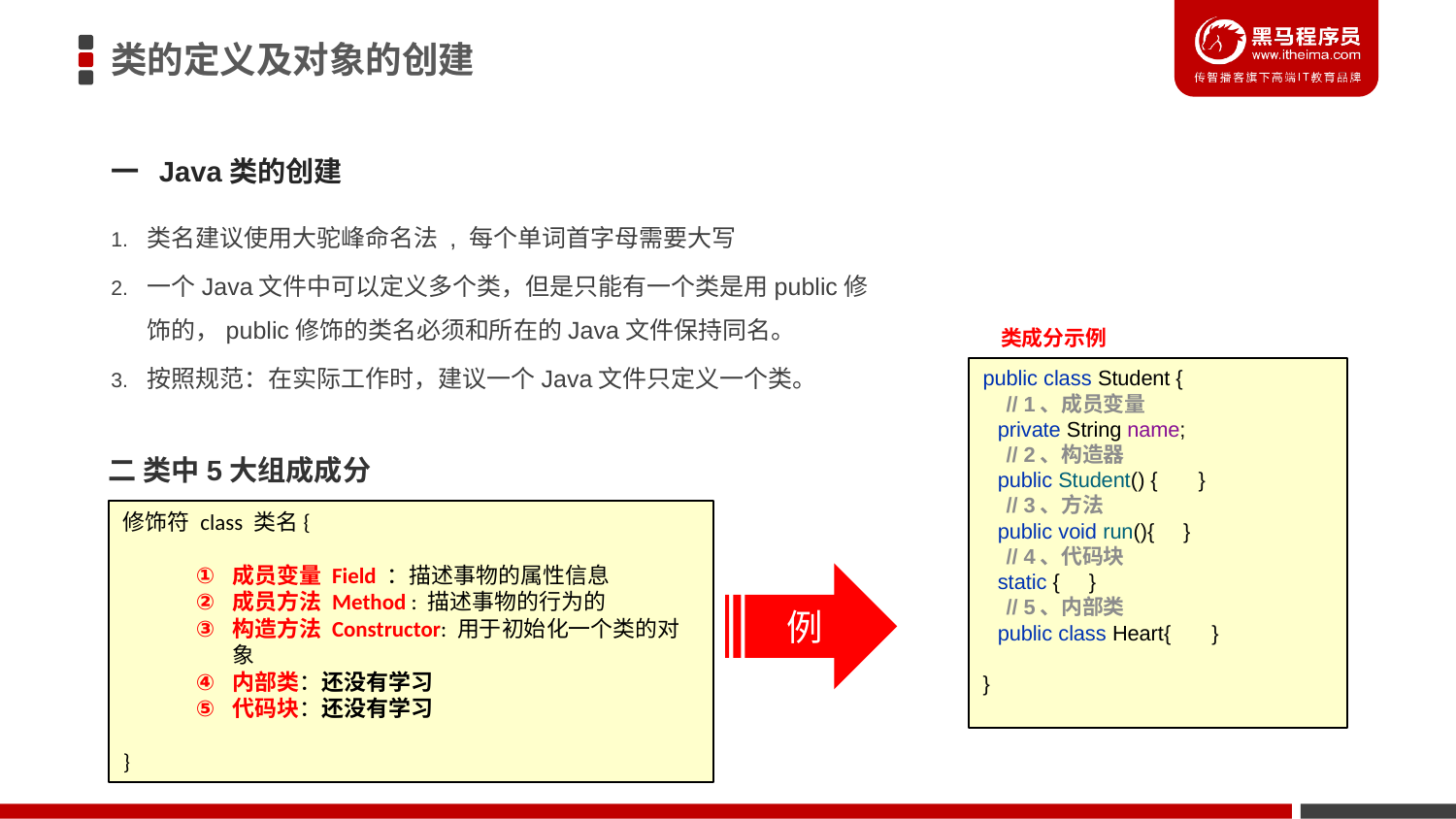

# 类的定义及对象的创建
一  Java类的创建
类名建议使用大驼峰命名法 , 每个单词首字母需要大写
一个Java文件中可以定义多个类，但是只能有一个类是用public修饰的，public修饰的类名必须和所在的Java文件保持同名。
按照规范：在实际工作时，建议一个Java文件只定义一个类。

类成分示例
public class Student {
    // 1、成员变量
  private String name;
    // 2、构造器
  public Student() {       }
    // 3、方法
  public void run(){     }
    // 4、代码块
  static {     }
    // 5、内部类
  public class Heart{       }
}

二 类中5大组成成分
修饰符 class 类名{

成员变量 Field ：描述事物的属性信息
成员方法 Method : 描述事物的行为的
构造方法 Constructor: 用于初始化一个类的对象
内部类：还没有学习
代码块：还没有学习

}
例